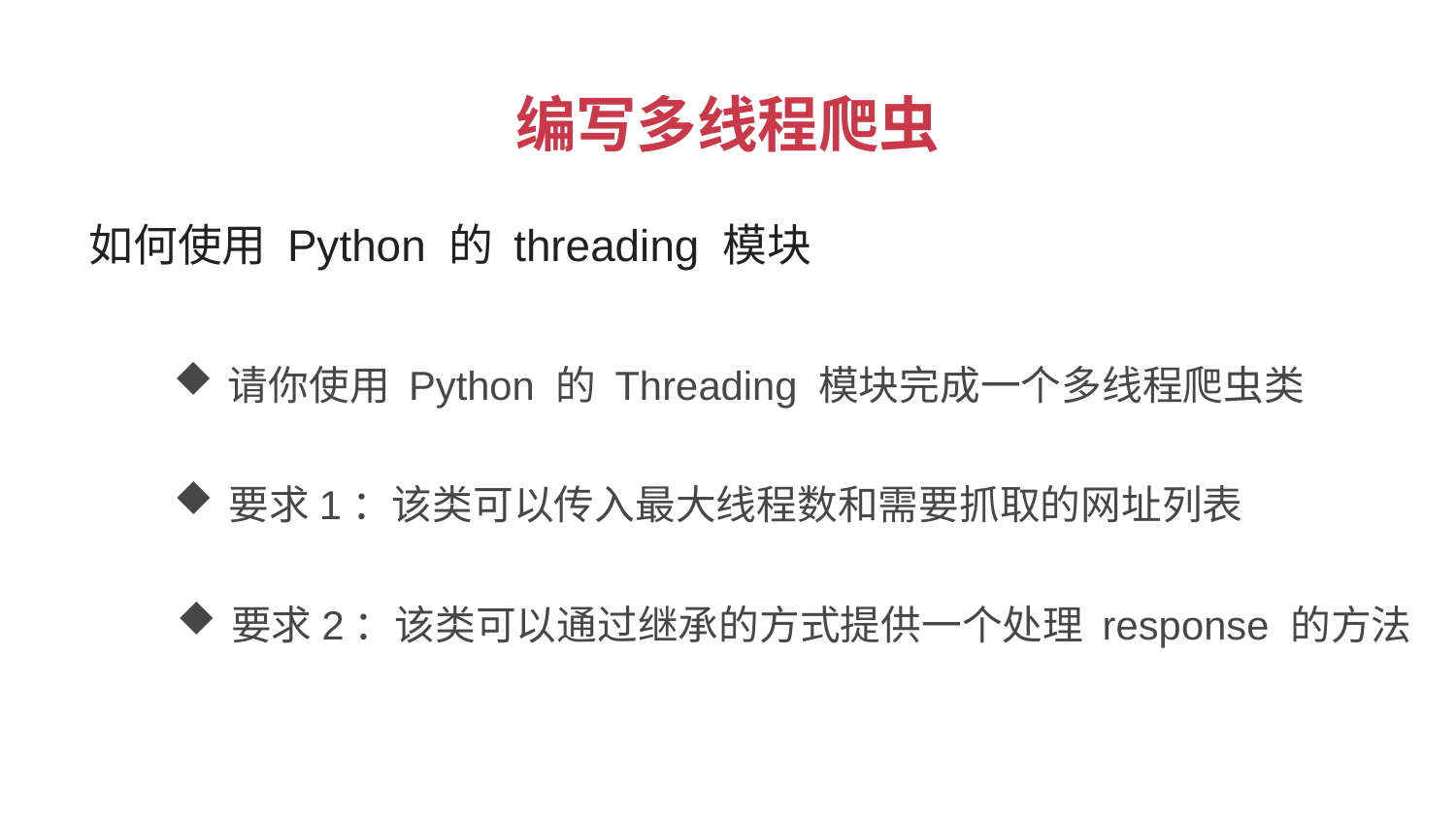

编写多线程爬虫
如何使用 Python 的 threading 模块
请你使用 Python 的 Threading 模块完成一个多线程爬虫类
要求1：该类可以传入最大线程数和需要抓取的网址列表
要求2：该类可以通过继承的方式提供一个处理 response 的方法